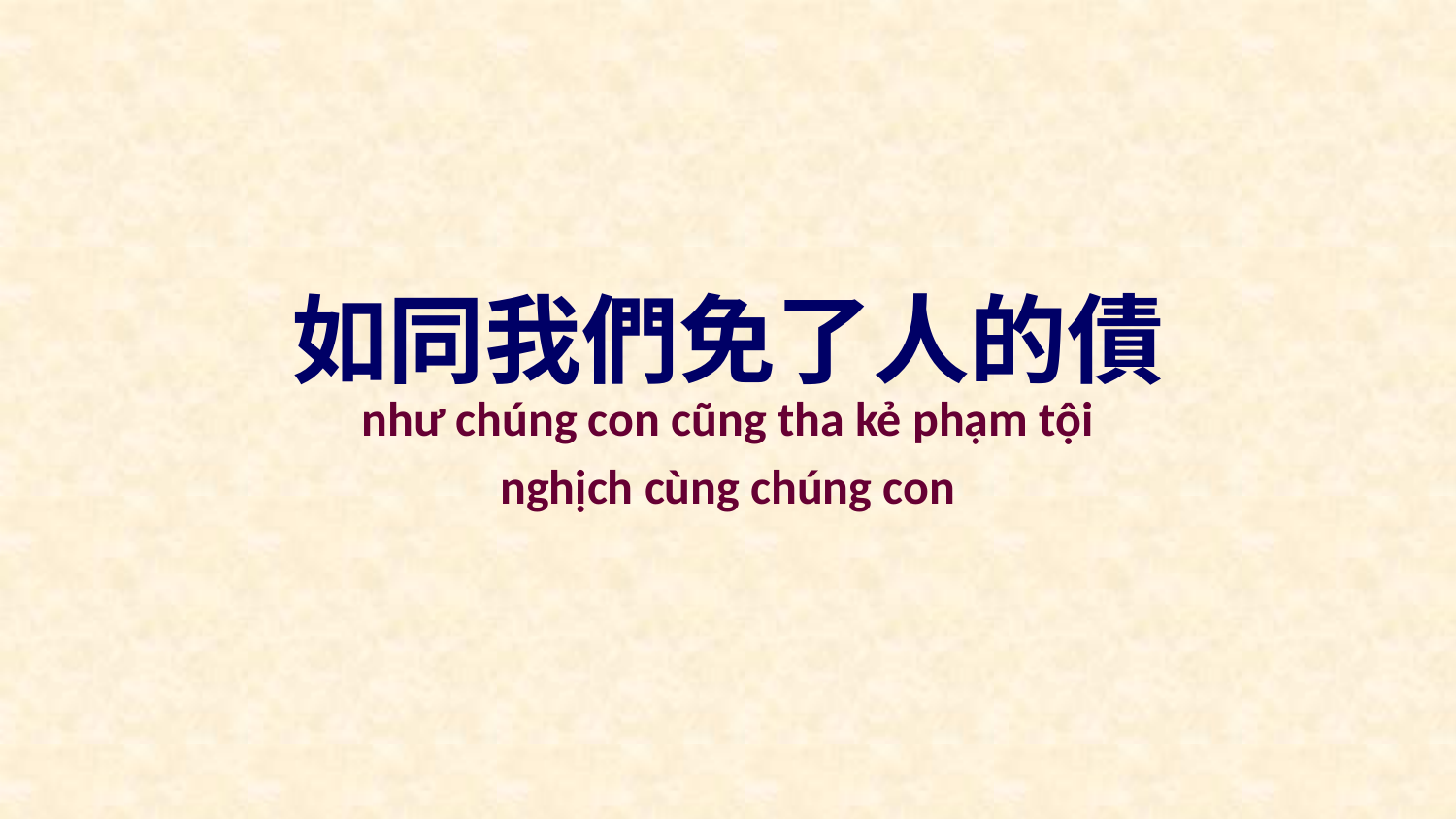

如同我們免了人的債
 như chúng con cũng tha kẻ phạm tội
nghịch cùng chúng con